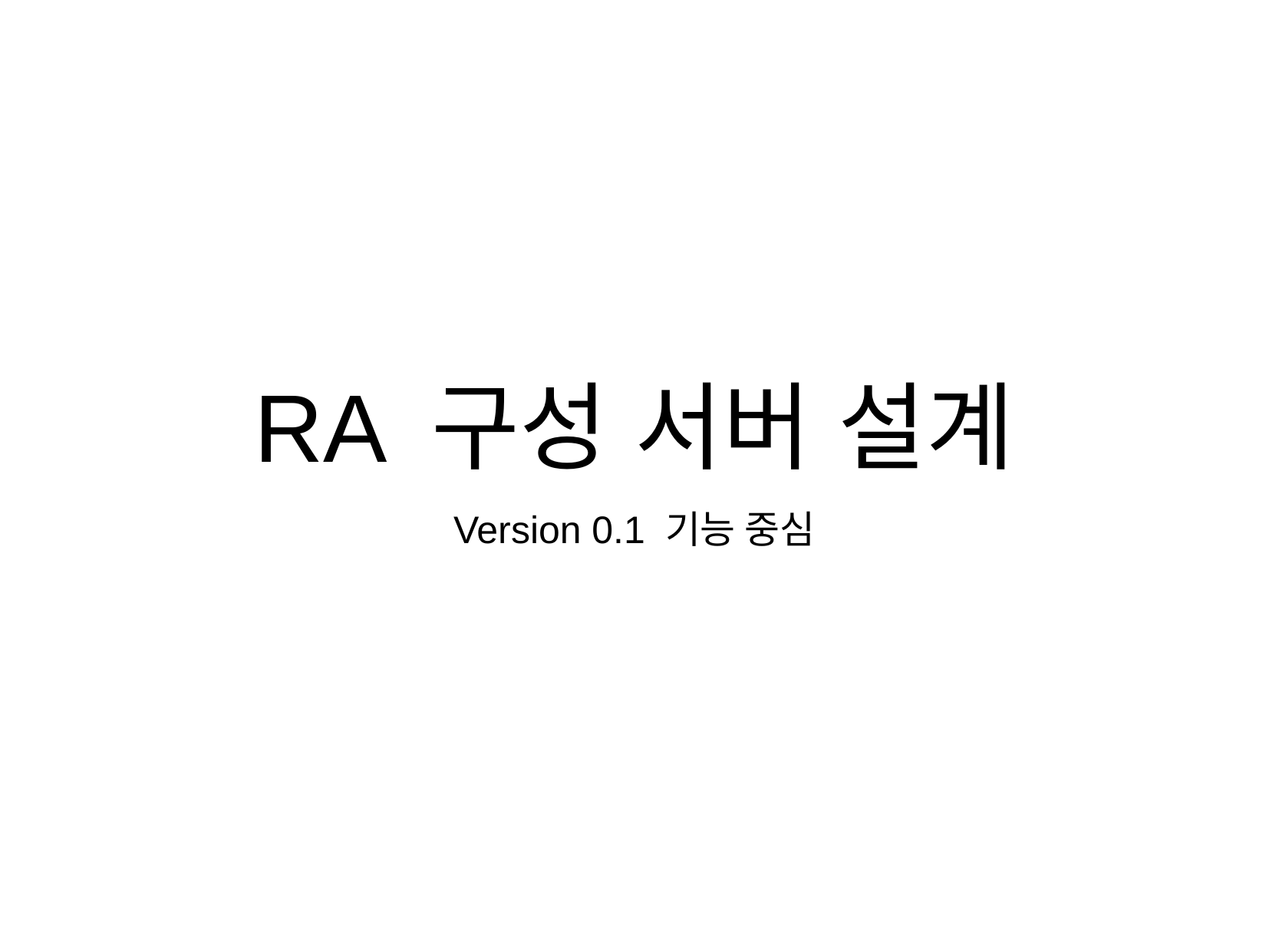

RA 구성 서버 설계
Version 0.1 기능 중심